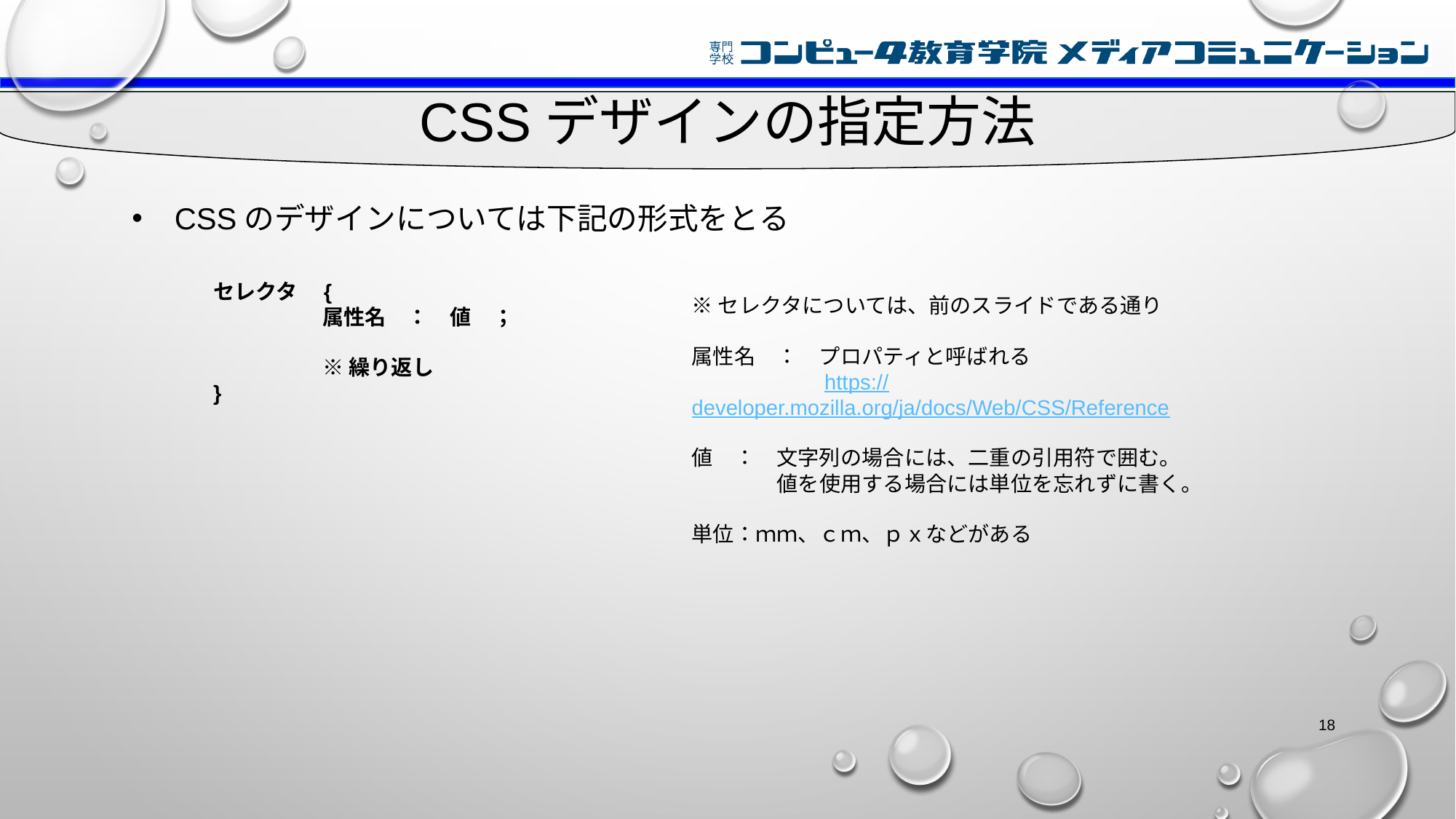

# CSSデザインの指定方法
CSSのデザインについては下記の形式をとる
セレクタ　{
 	属性名　：　値　；

	※繰り返し
}

※セレクタについては、前のスライドである通り

属性名　：　プロパティと呼ばれる
　　　　　　https://developer.mozilla.org/ja/docs/Web/CSS/Reference

値　：　文字列の場合には、二重の引用符で囲む。
　　　　値を使用する場合には単位を忘れずに書く。

単位：ｍｍ、ｃｍ、ｐｘなどがある

18